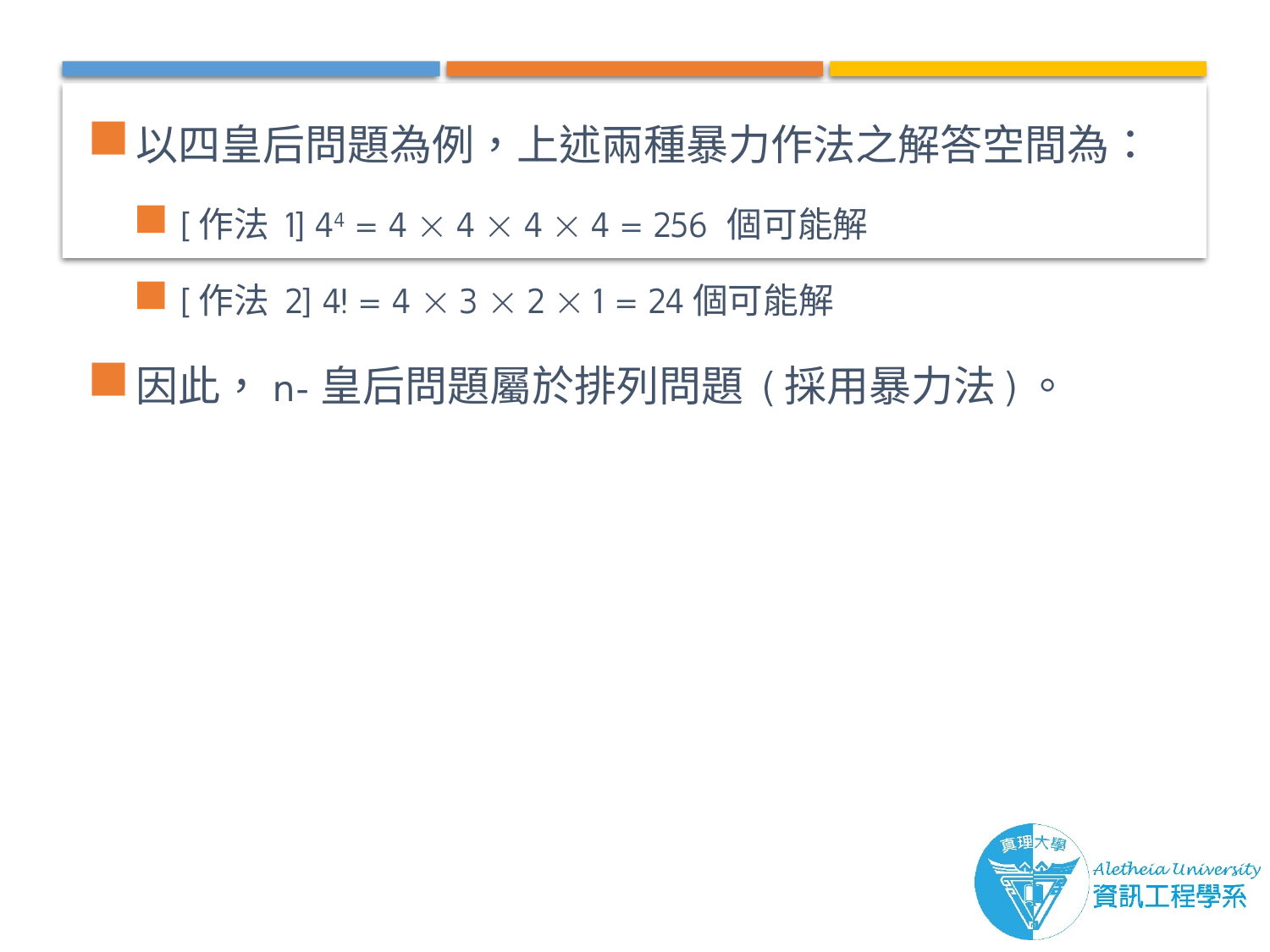

以四皇后問題為例，上述兩種暴力作法之解答空間為：
[作法 1] 44 = 4 × 4 × 4 × 4 = 256 個可能解
[作法 2] 4! = 4 × 3 × 2 × 1 = 24個可能解
因此，n-皇后問題屬於排列問題 (採用暴力法)。